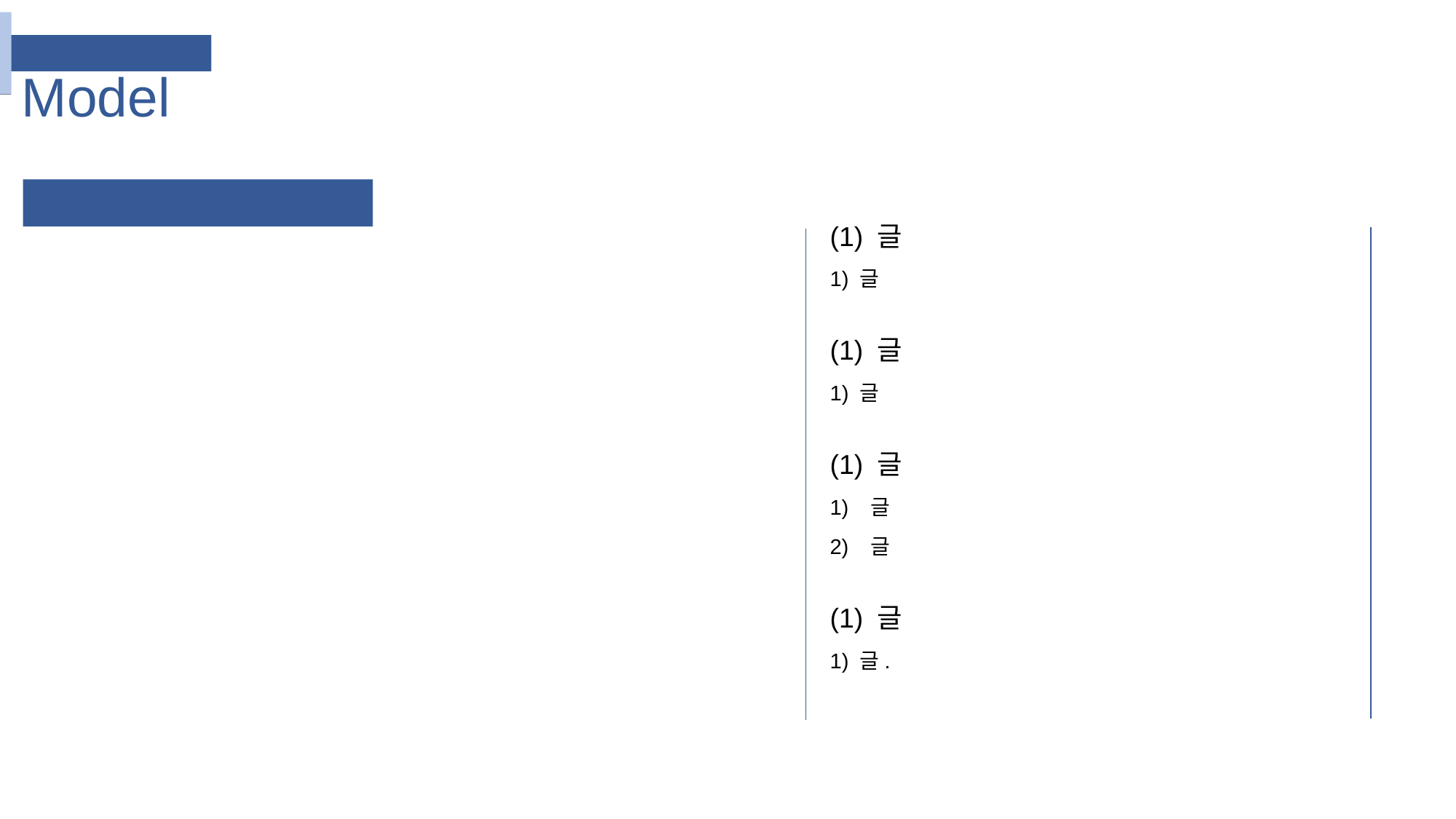

3. Implementation
Model
Design
(1) 글
1) 글
(1) 글
1) 글
(1) 글
글
글
(1) 글
1) 글.